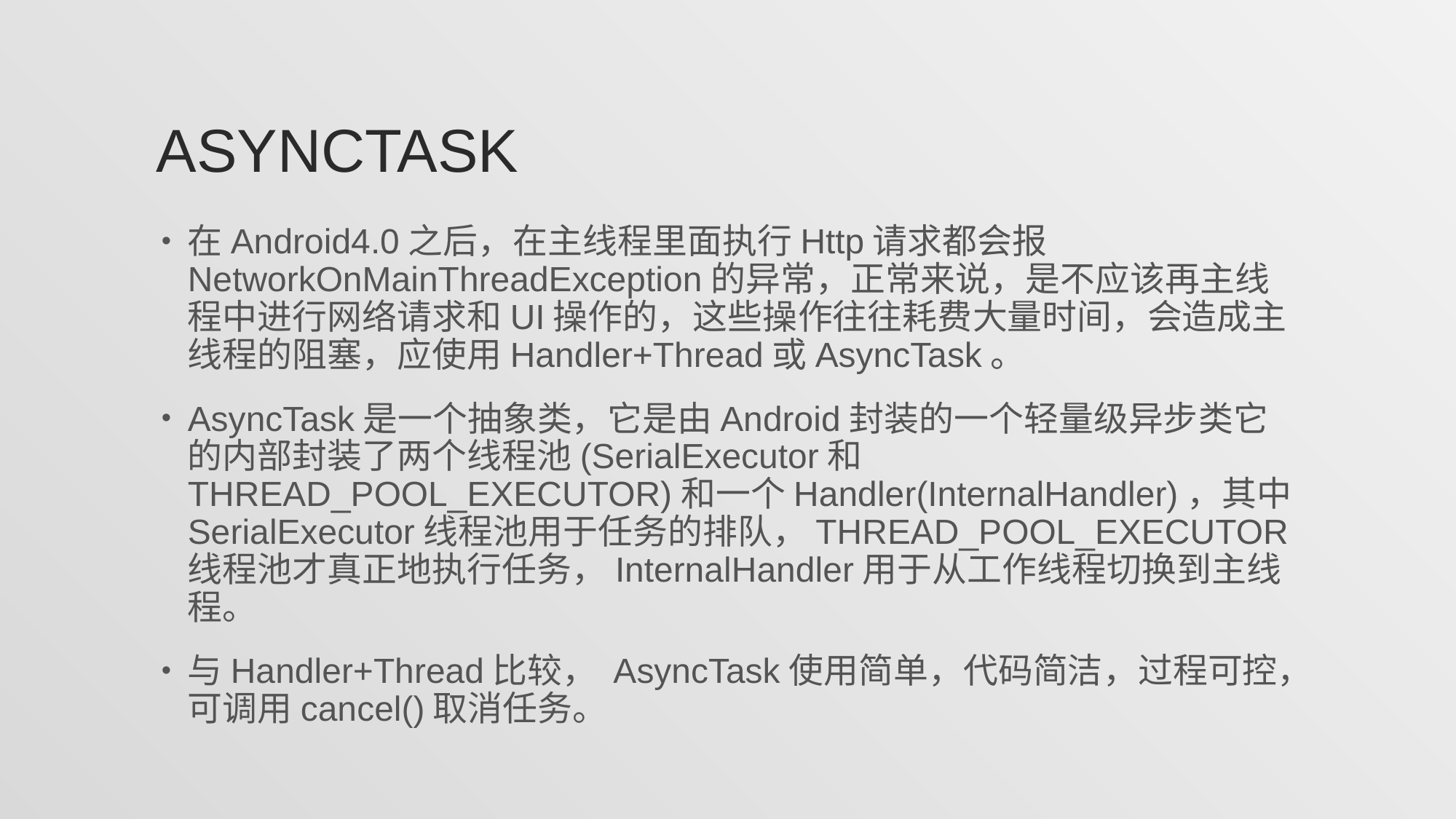

# AsyncTask
在Android4.0之后，在主线程里面执行Http请求都会报NetworkOnMainThreadException的异常，正常来说，是不应该再主线程中进行网络请求和UI操作的，这些操作往往耗费大量时间，会造成主线程的阻塞，应使用Handler+Thread或AsyncTask。
AsyncTask是一个抽象类，它是由Android封装的一个轻量级异步类它的内部封装了两个线程池(SerialExecutor和THREAD_POOL_EXECUTOR)和一个Handler(InternalHandler)，其中SerialExecutor线程池用于任务的排队，THREAD_POOL_EXECUTOR线程池才真正地执行任务，InternalHandler用于从工作线程切换到主线程。
与Handler+Thread比较， AsyncTask使用简单，代码简洁，过程可控，可调用cancel()取消任务。